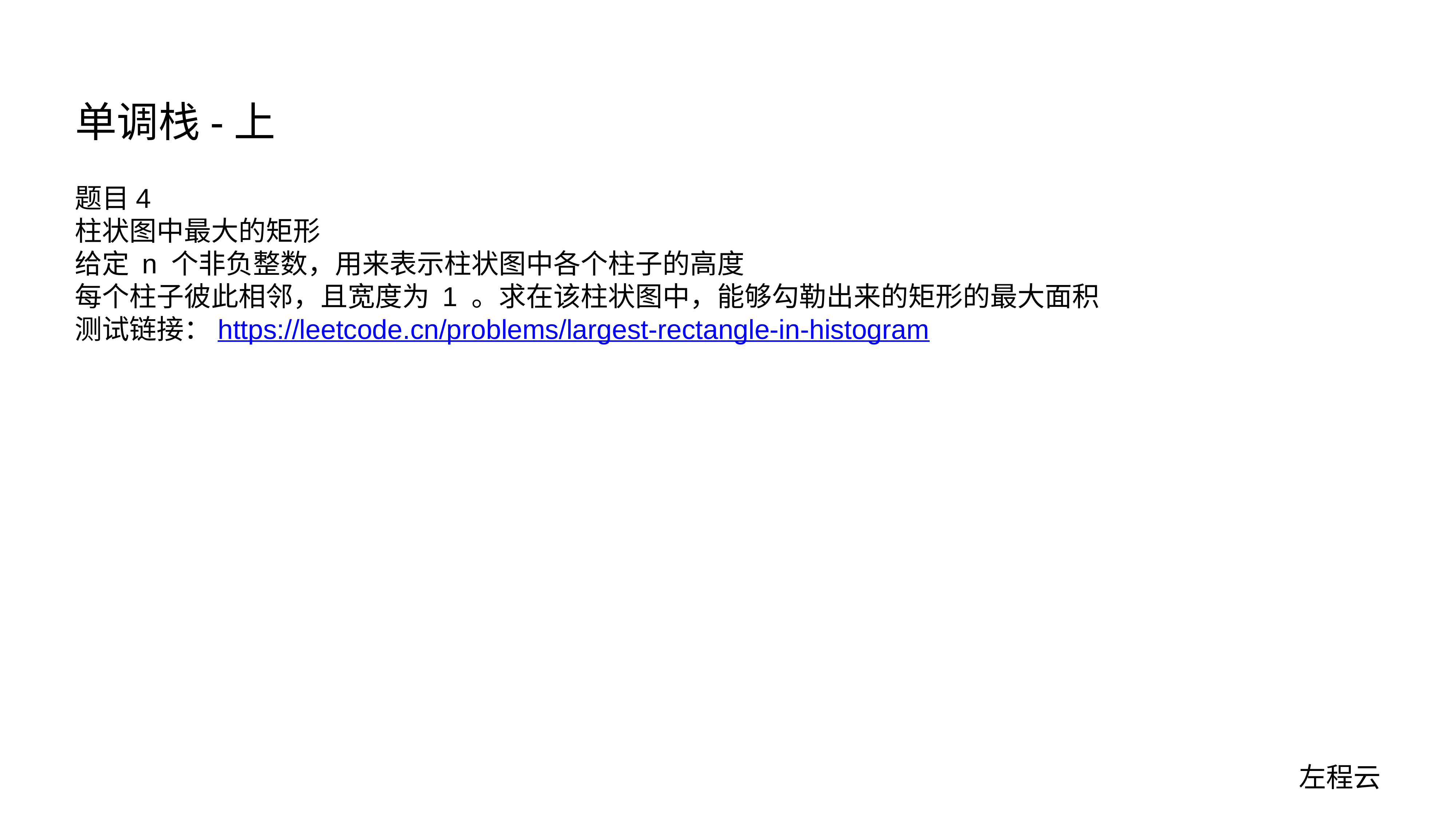

# 单调栈-上
题目4
柱状图中最大的矩形
给定 n 个非负整数，用来表示柱状图中各个柱子的高度
每个柱子彼此相邻，且宽度为 1 。求在该柱状图中，能够勾勒出来的矩形的最大面积
测试链接：https://leetcode.cn/problems/largest-rectangle-in-histogram
左程云